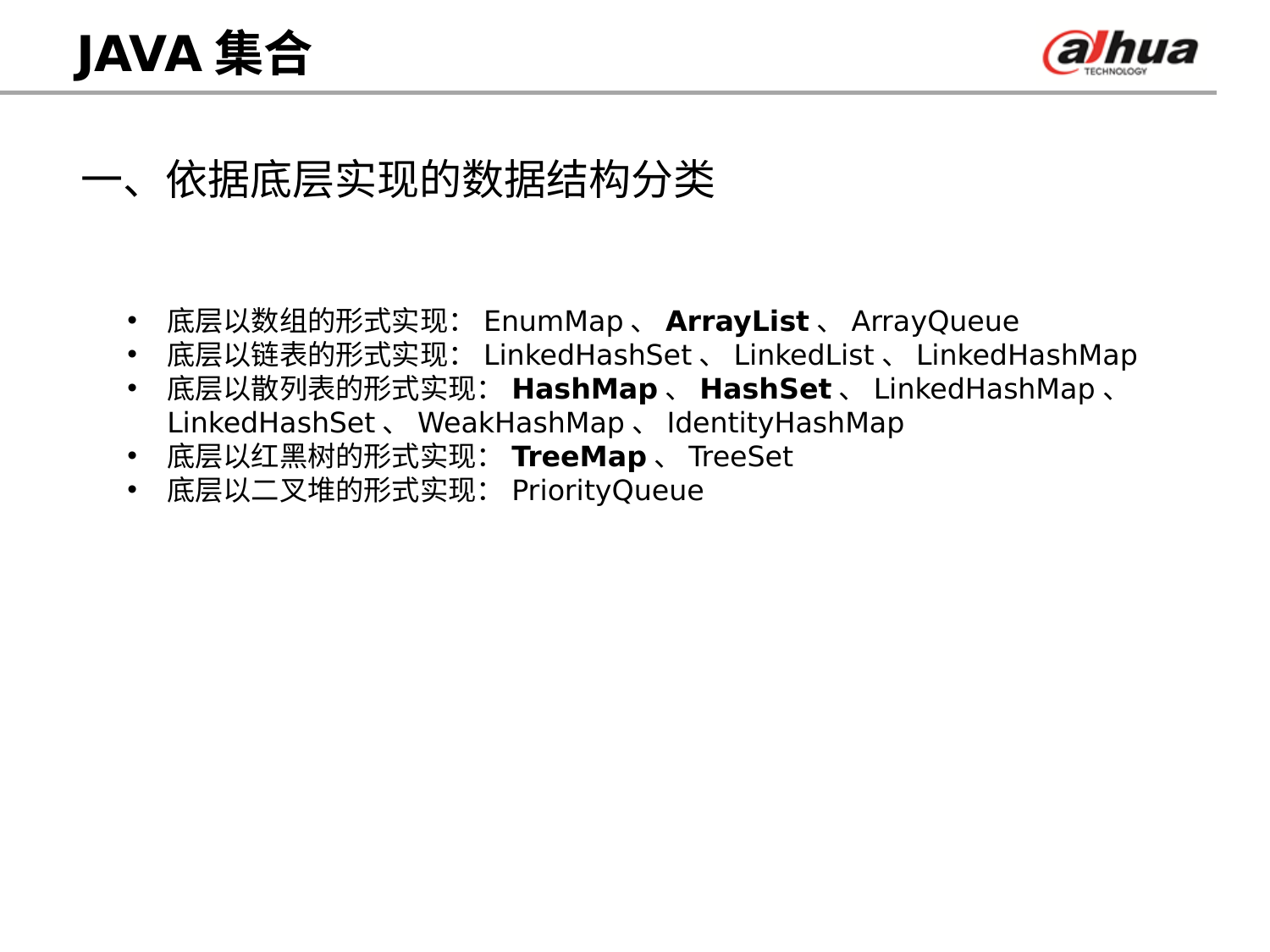

# JAVA集合
一、依据底层实现的数据结构分类
底层以数组的形式实现：EnumMap、ArrayList、ArrayQueue
底层以链表的形式实现：LinkedHashSet、LinkedList、LinkedHashMap
底层以散列表的形式实现：HashMap、HashSet、LinkedHashMap、LinkedHashSet、WeakHashMap、IdentityHashMap
底层以红黑树的形式实现：TreeMap、TreeSet
底层以二叉堆的形式实现：PriorityQueue